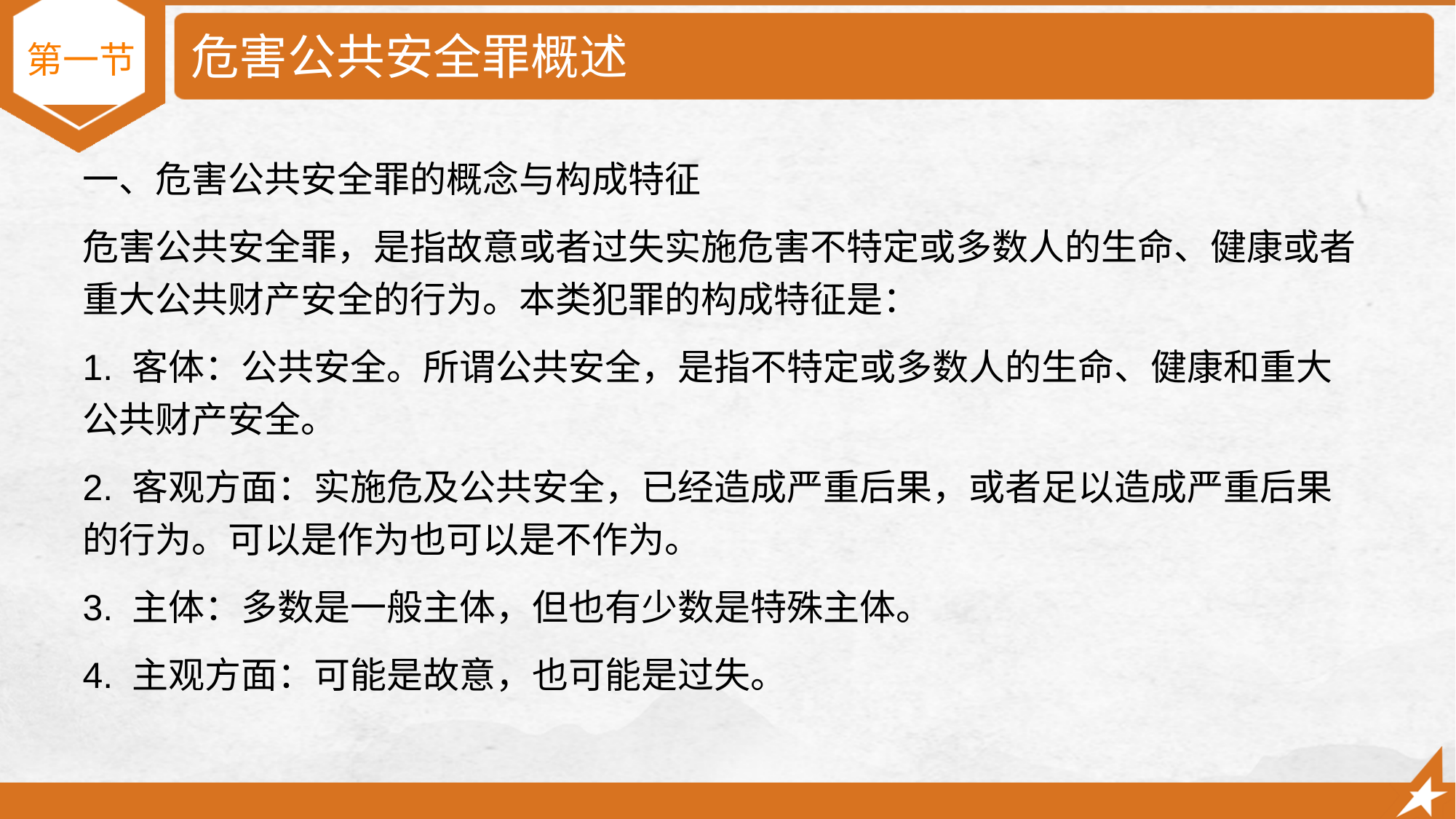

# 危害公共安全罪概述
第一节
一、危害公共安全罪的概念与构成特征
危害公共安全罪，是指故意或者过失实施危害不特定或多数人的生命、健康或者重大公共财产安全的行为。本类犯罪的构成特征是：
1. 客体：公共安全。所谓公共安全，是指不特定或多数人的生命、健康和重大公共财产安全。
2. 客观方面：实施危及公共安全，已经造成严重后果，或者足以造成严重后果的行为。可以是作为也可以是不作为。
3. 主体：多数是一般主体，但也有少数是特殊主体。
4. 主观方面：可能是故意，也可能是过失。